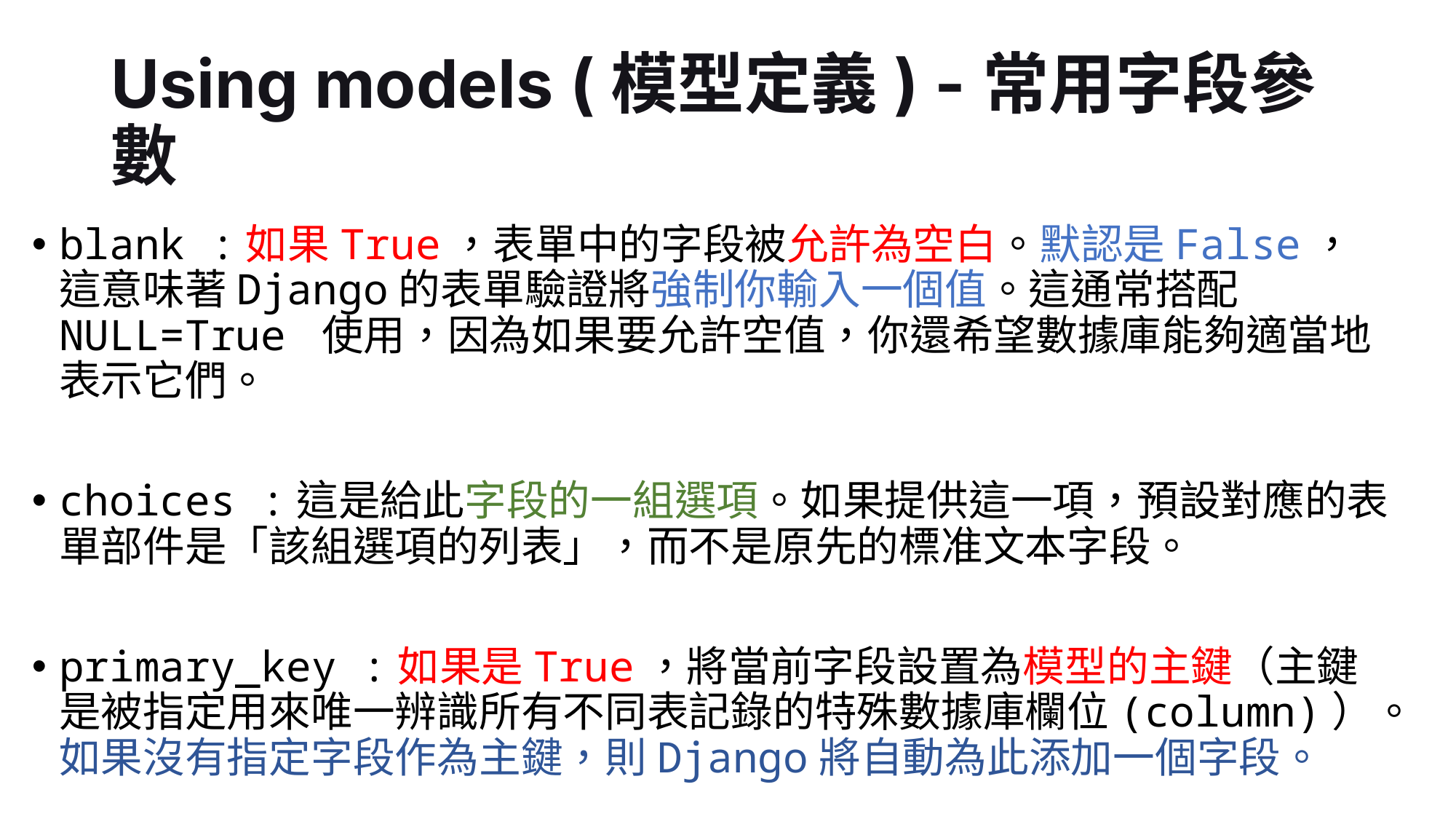

# Using models (模型定義) -常用字段參數
blank :如果True，表單中的字段被允許為空白。默認是False，這意味著Django的表單驗證將強制你輸入一個值。這通常搭配 NULL=True 使用，因為如果要允許空值，你還希望數據庫能夠適當地表示它們。

choices :這是給此字段的一組選項。如果提供這一項，預設對應的表單部件是「該組選項的列表」，而不是原先的標准文本字段。

primary_key :如果是True，將當前字段設置為模型的主鍵（主鍵是被指定用來唯一辨識所有不同表記錄的特殊數據庫欄位(column)）。如果沒有指定字段作為主鍵，則Django將自動為此添加一個字段。